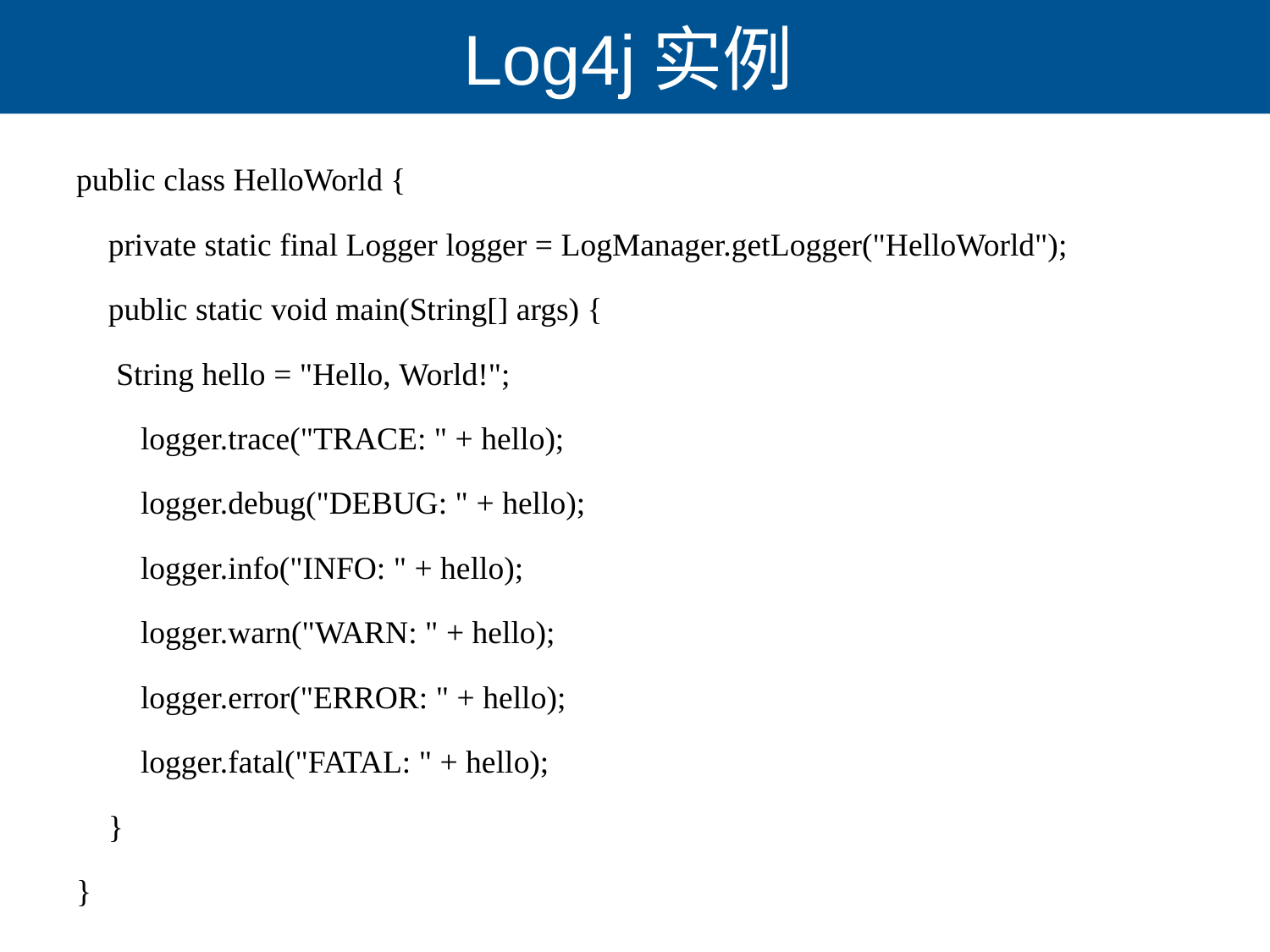

# Log4j实例
public class HelloWorld {
    private static final Logger logger = LogManager.getLogger("HelloWorld");
    public static void main(String[] args) {
     String hello = "Hello, World!";
        logger.trace("TRACE: " + hello);
        logger.debug("DEBUG: " + hello);
        logger.info("INFO: " + hello);
        logger.warn("WARN: " + hello);
        logger.error("ERROR: " + hello);
        logger.fatal("FATAL: " + hello);
    }
}